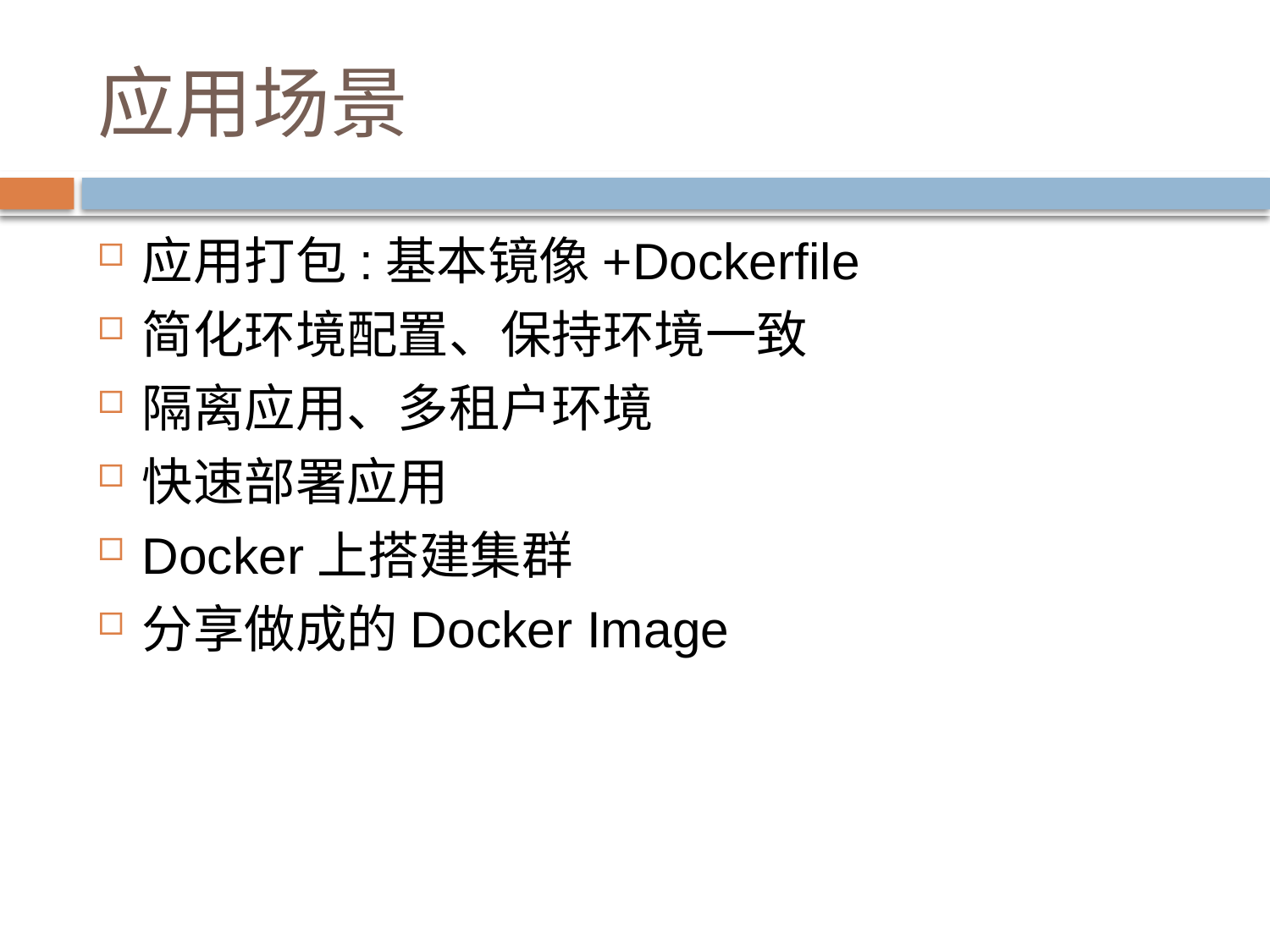

# 应用场景
应用打包:基本镜像+Dockerfile
简化环境配置、保持环境一致
隔离应用、多租户环境
快速部署应用
Docker上搭建集群
分享做成的Docker Image